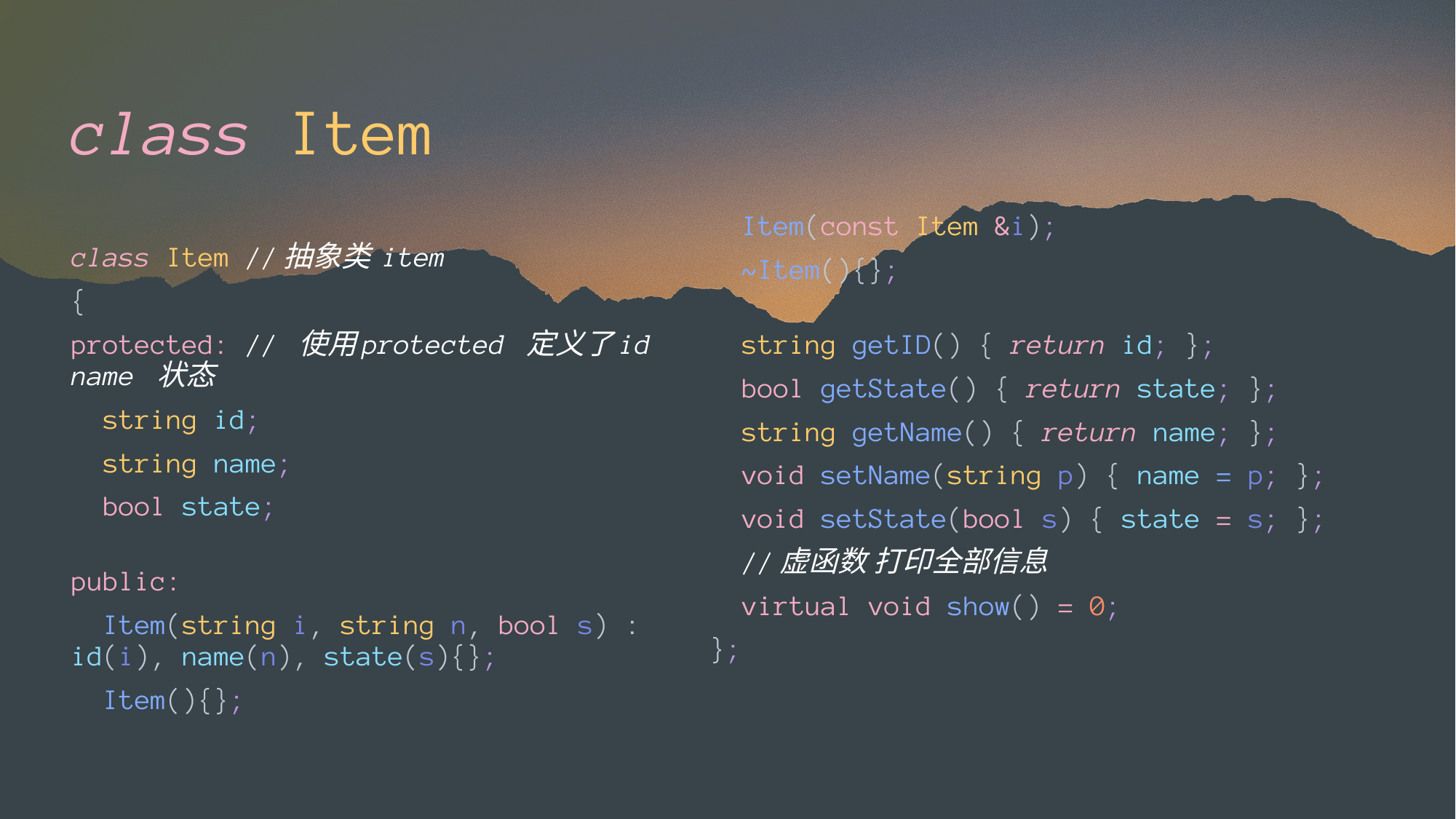

# class Item
class Item //抽象类 item
{
protected: // 使用protected 定义了id name 状态
  string id;
  string name;
  bool state;
public:
  Item(string i, string n, bool s) : id(i), name(n), state(s){};
  Item(){};
  Item(const Item &i);
  ~Item(){};
  string getID() { return id; };
  bool getState() { return state; };
  string getName() { return name; };
  void setName(string p) { name = p; };
  void setState(bool s) { state = s; };
  //虚函数 打印全部信息
  virtual void show() = 0;
};